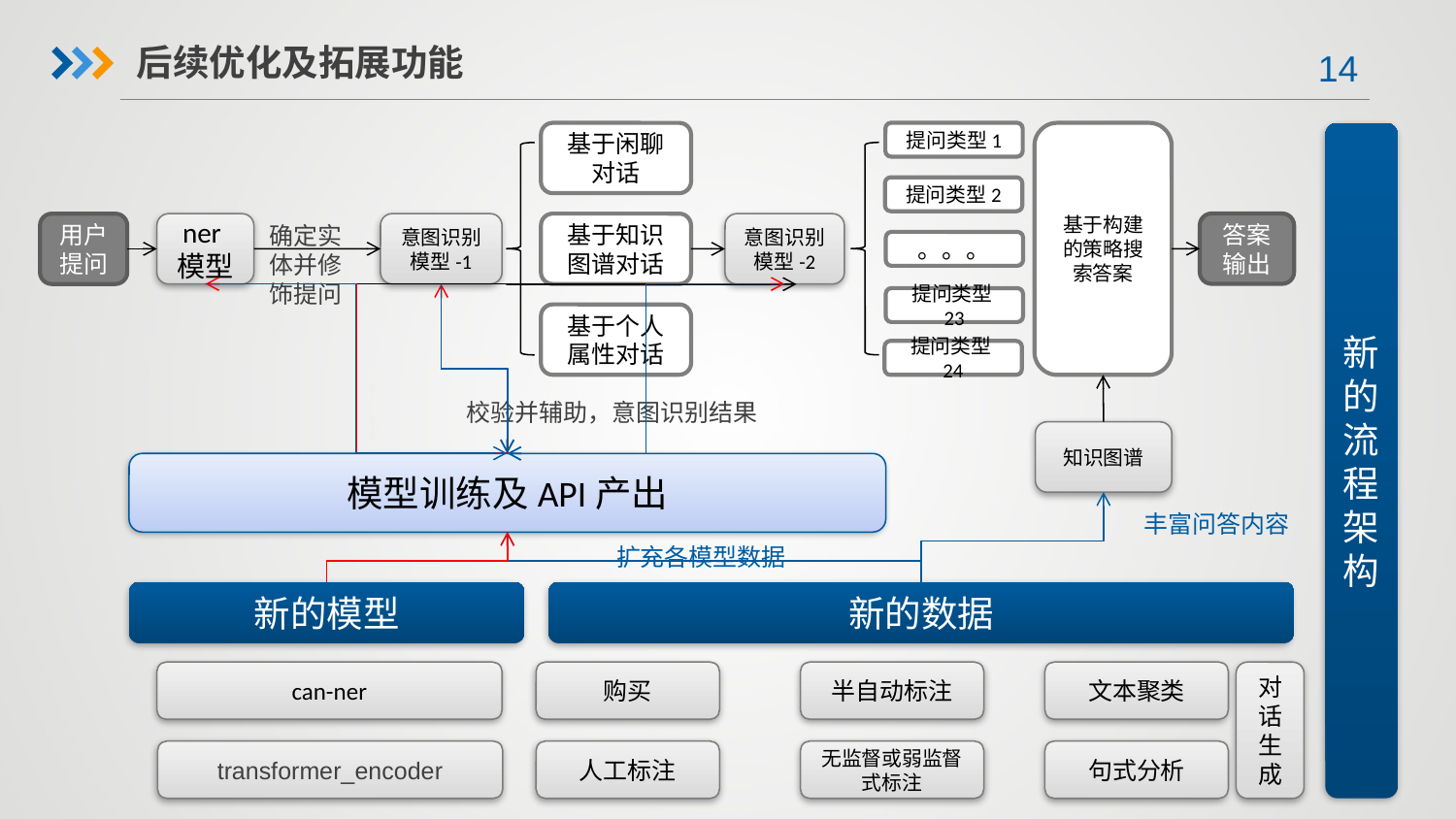

后续优化及拓展功能
提问类型1
基于构建的策略搜索答案
基于闲聊对话

提问类型2
答案输出
意图识别模型-1
基于知识图谱对话
用户提问
ner模型
确定实体并修饰提问
意图识别模型-2
。。。
提问类型23
基于个人属性对话
提问类型24
校验并辅助，意图识别结果
知识图谱
模型训练及API产出
新的流程架构
丰富问答内容
扩充各模型数据
新的数据
新的模型
can-ner
购买
半自动标注
文本聚类
对话生成
transformer_encoder
人工标注
无监督或弱监督式标注
句式分析